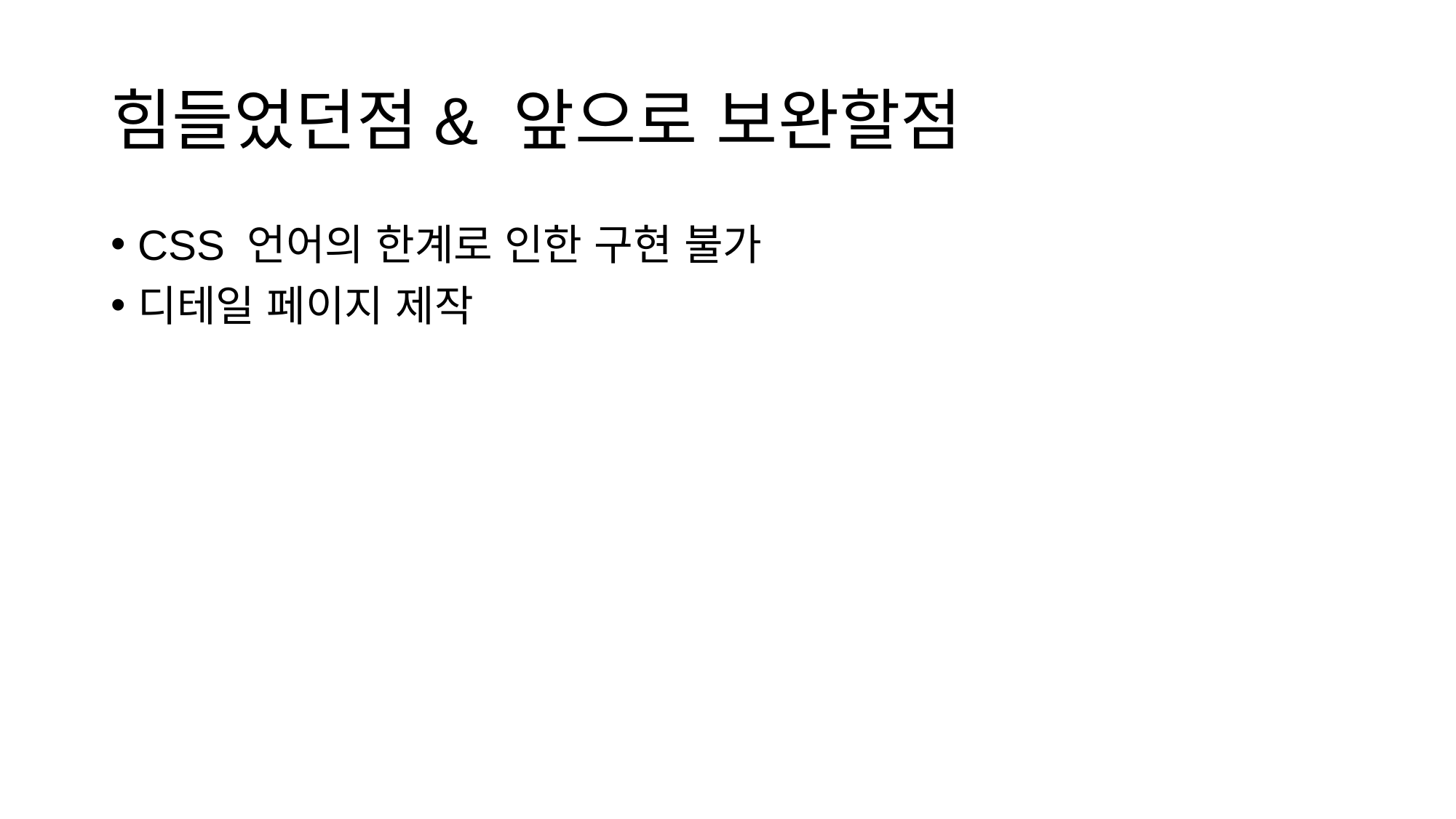

# 힘들었던점& 앞으로 보완할점
CSS 언어의 한계로 인한 구현 불가
디테일 페이지 제작